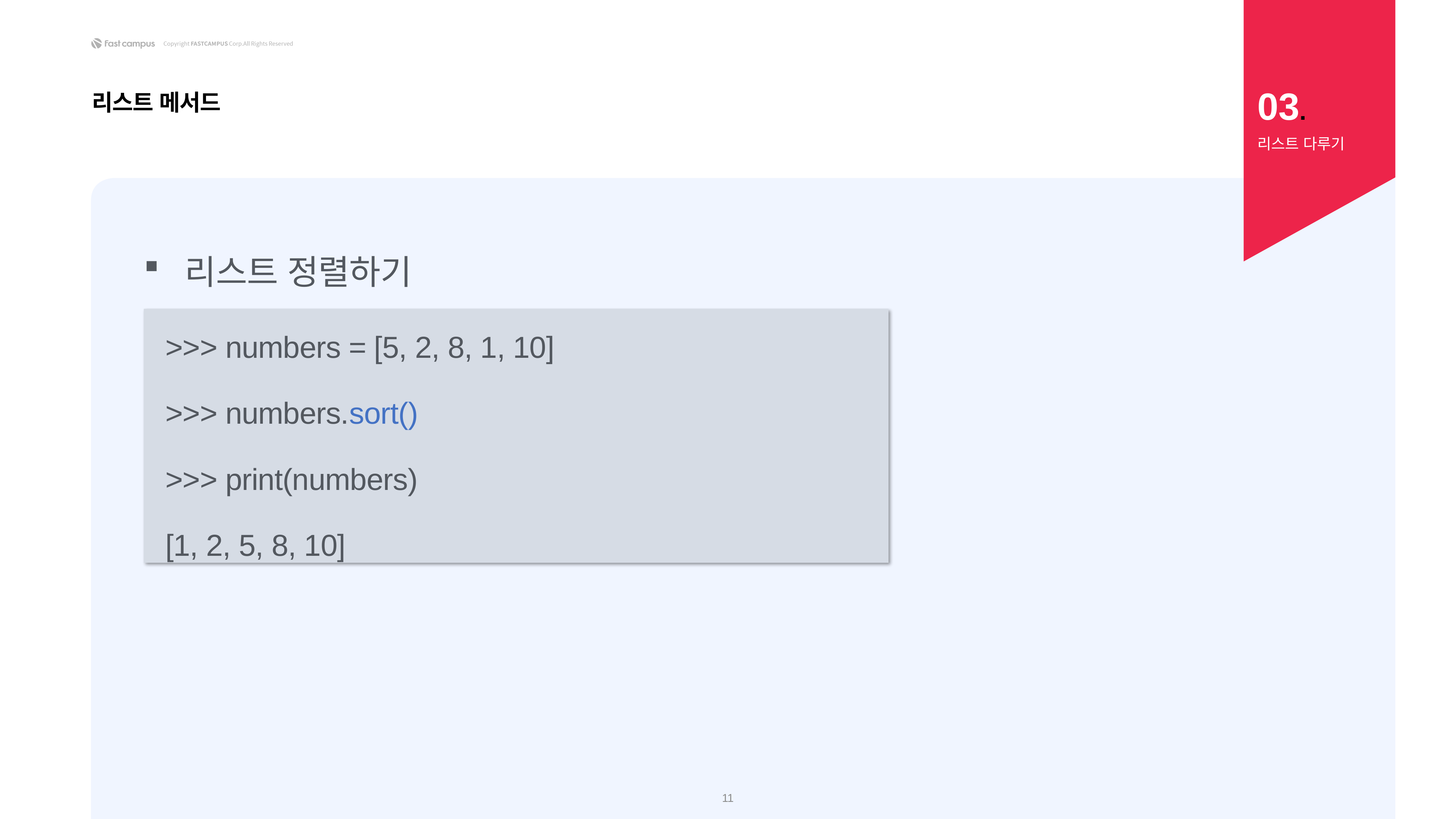

03.
리스트 메서드
리스트 다루기

리스트 정렬하기
>>> numbers = [5, 2, 8, 1, 10]
>>> numbers.sort()
>>> print(numbers)
[1, 2, 5, 8, 10]
11